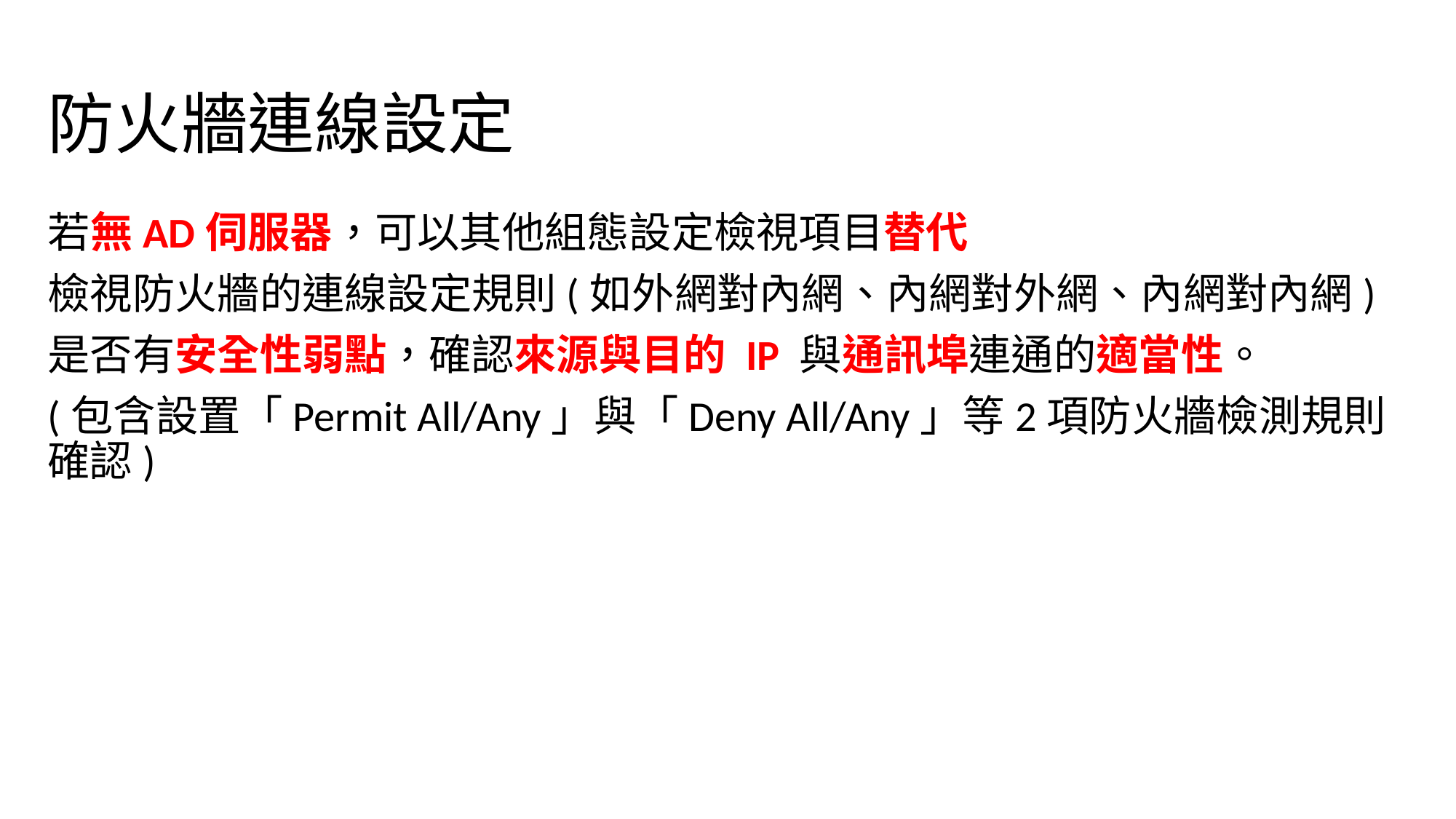

# 防火牆連線設定
若無AD伺服器，可以其他組態設定檢視項目替代
檢視防火牆的連線設定規則(如外網對內網、內網對外網、內網對內網)
是否有安全性弱點，確認來源與目的 IP 與通訊埠連通的適當性。
(包含設置「Permit All/Any」與「Deny All/Any」等2項防火牆檢測規則確認)